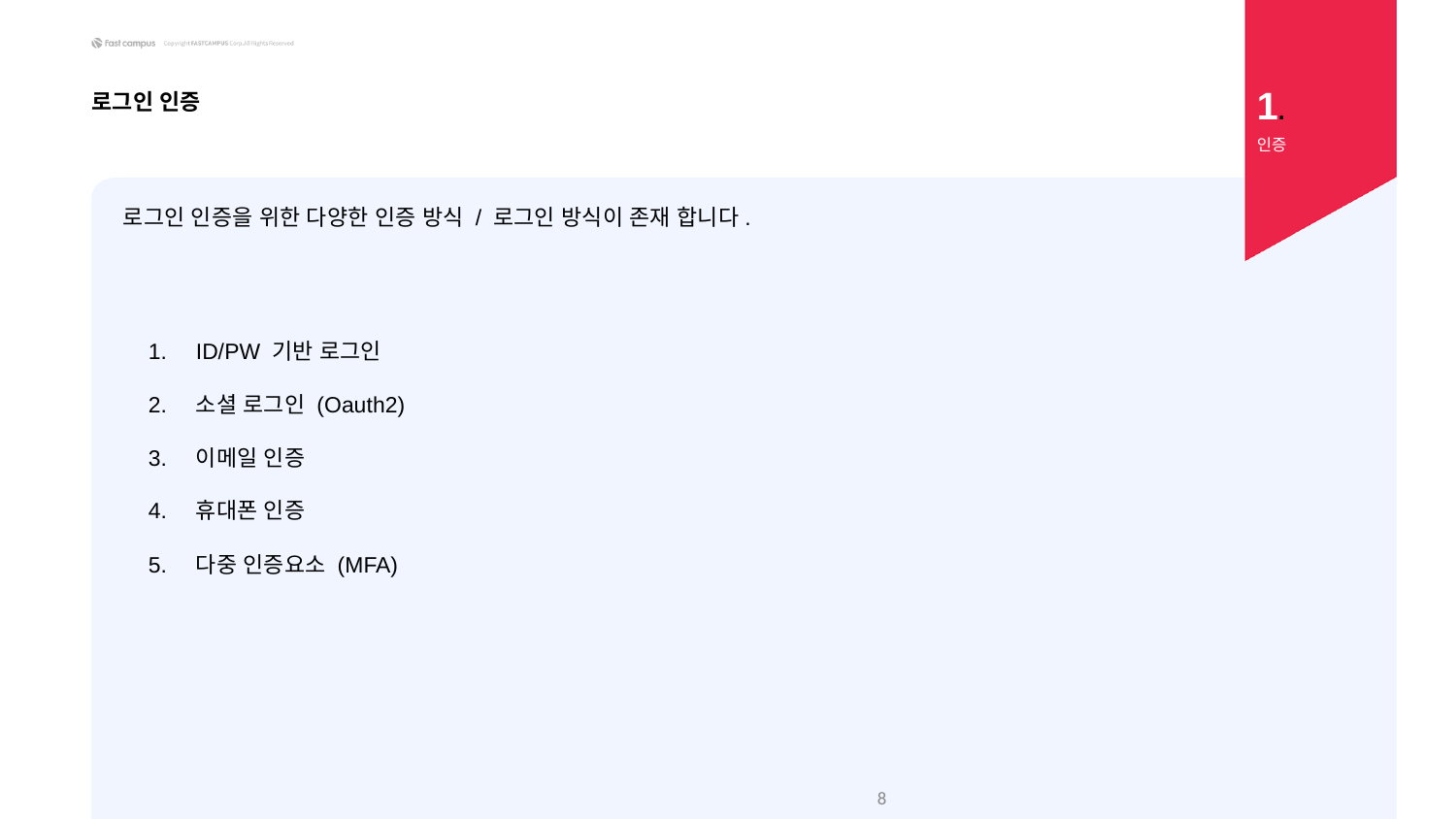

1.
로그인 인증
인증
로그인 인증을 위한 다양한 인증 방식 / 로그인 방식이 존재 합니다.

ID/PW 기반 로그인
소셜 로그인 (Oauth2)
이메일 인증
휴대폰 인증
다중 인증요소 (MFA)
8